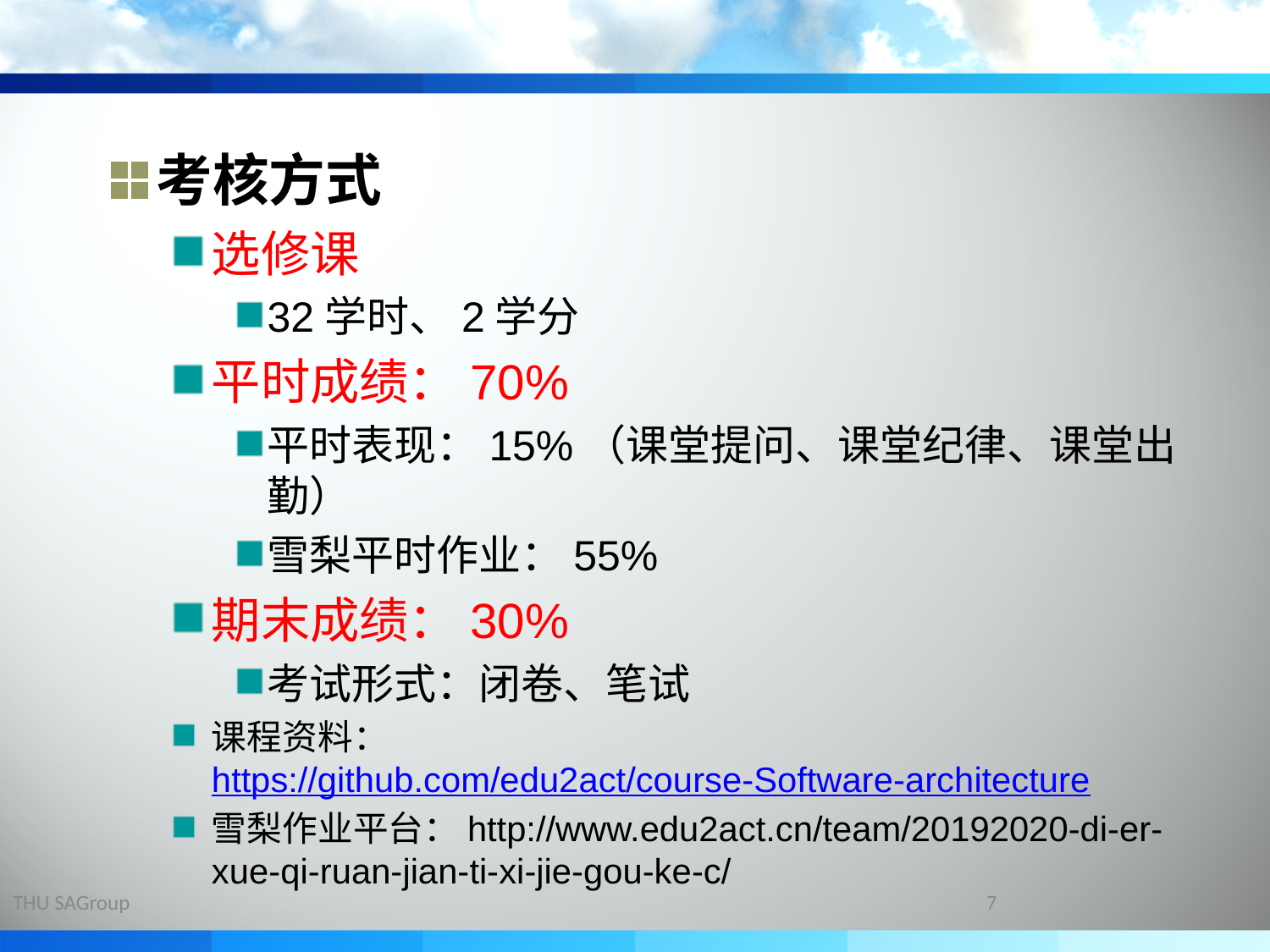

考核方式
选修课
32学时、2学分
平时成绩：70%
平时表现：15%（课堂提问、课堂纪律、课堂出勤）
雪梨平时作业：55%
期末成绩：30%
考试形式：闭卷、笔试
课程资料：https://github.com/edu2act/course-Software-architecture
雪梨作业平台：http://www.edu2act.cn/team/20192020-di-er-xue-qi-ruan-jian-ti-xi-jie-gou-ke-c/
THU SAGroup
7